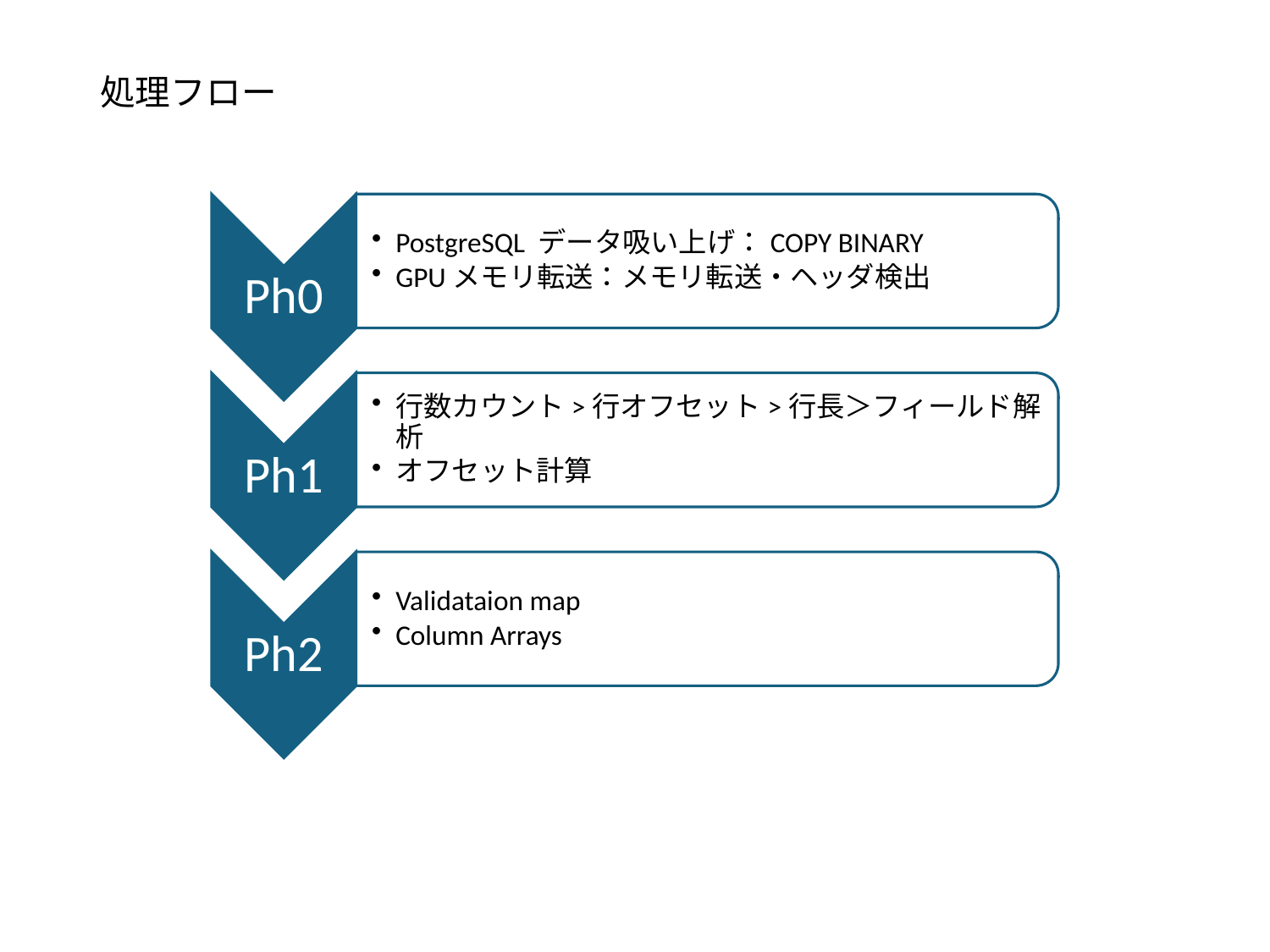

# 処理フロー
Ph0
PostgreSQL データ吸い上げ：COPY BINARY
GPUメモリ転送：メモリ転送・ヘッダ検出
Ph1
行数カウント>行オフセット>行長＞フィールド解析
オフセット計算
Ph2
Validataion map
Column Arrays